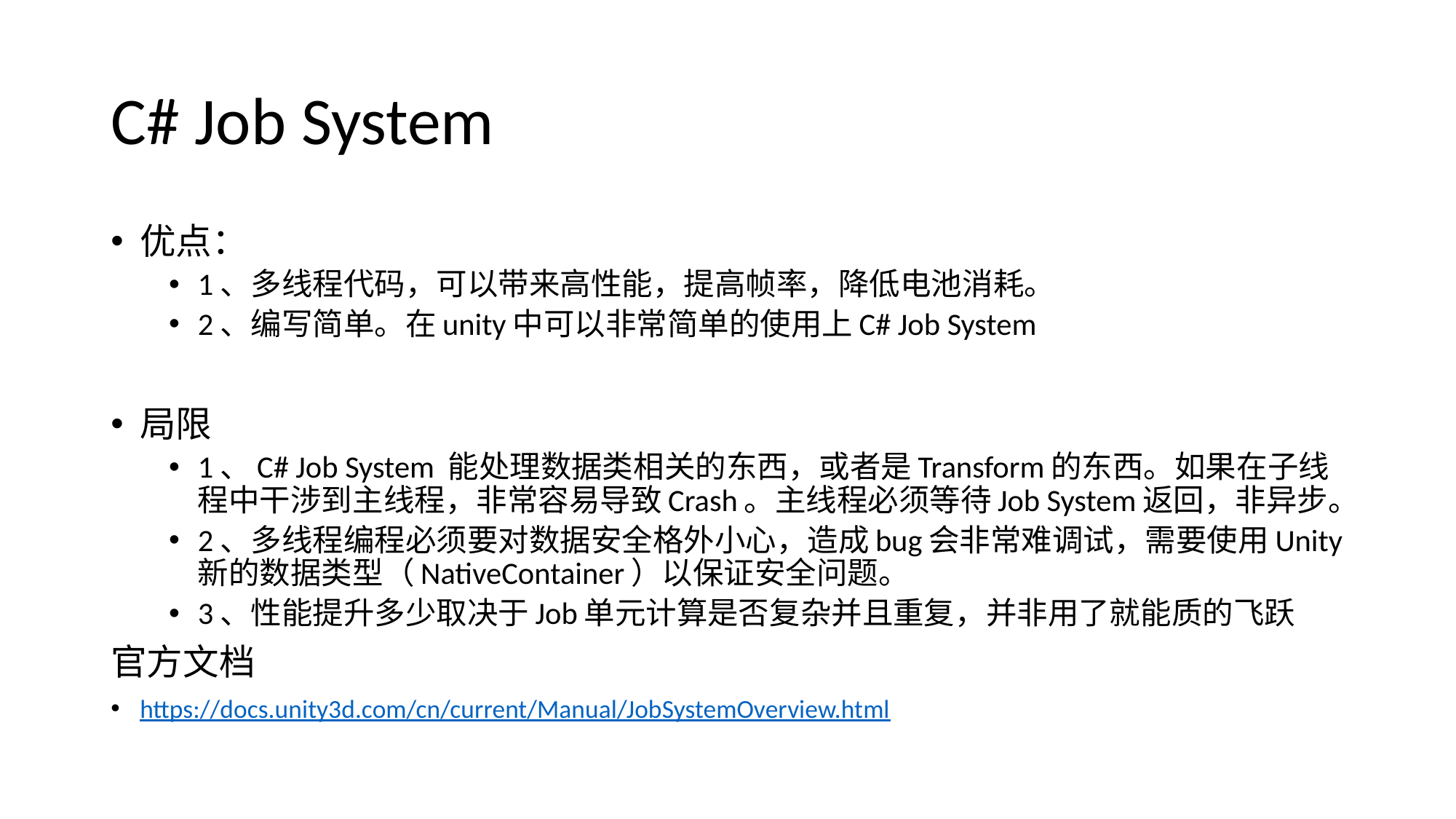

# C# Job System
优点：
1、多线程代码，可以带来高性能，提高帧率，降低电池消耗。
2、编写简单。在unity中可以非常简单的使用上C# Job System

局限
1、C# Job System 能处理数据类相关的东西，或者是Transform的东西。如果在子线程中干涉到主线程，非常容易导致Crash。主线程必须等待Job System返回，非异步。
2、多线程编程必须要对数据安全格外小心，造成bug会非常难调试，需要使用Unity新的数据类型（NativeContainer）以保证安全问题。
3、性能提升多少取决于Job单元计算是否复杂并且重复，并非用了就能质的飞跃
官方文档
https://docs.unity3d.com/cn/current/Manual/JobSystemOverview.html